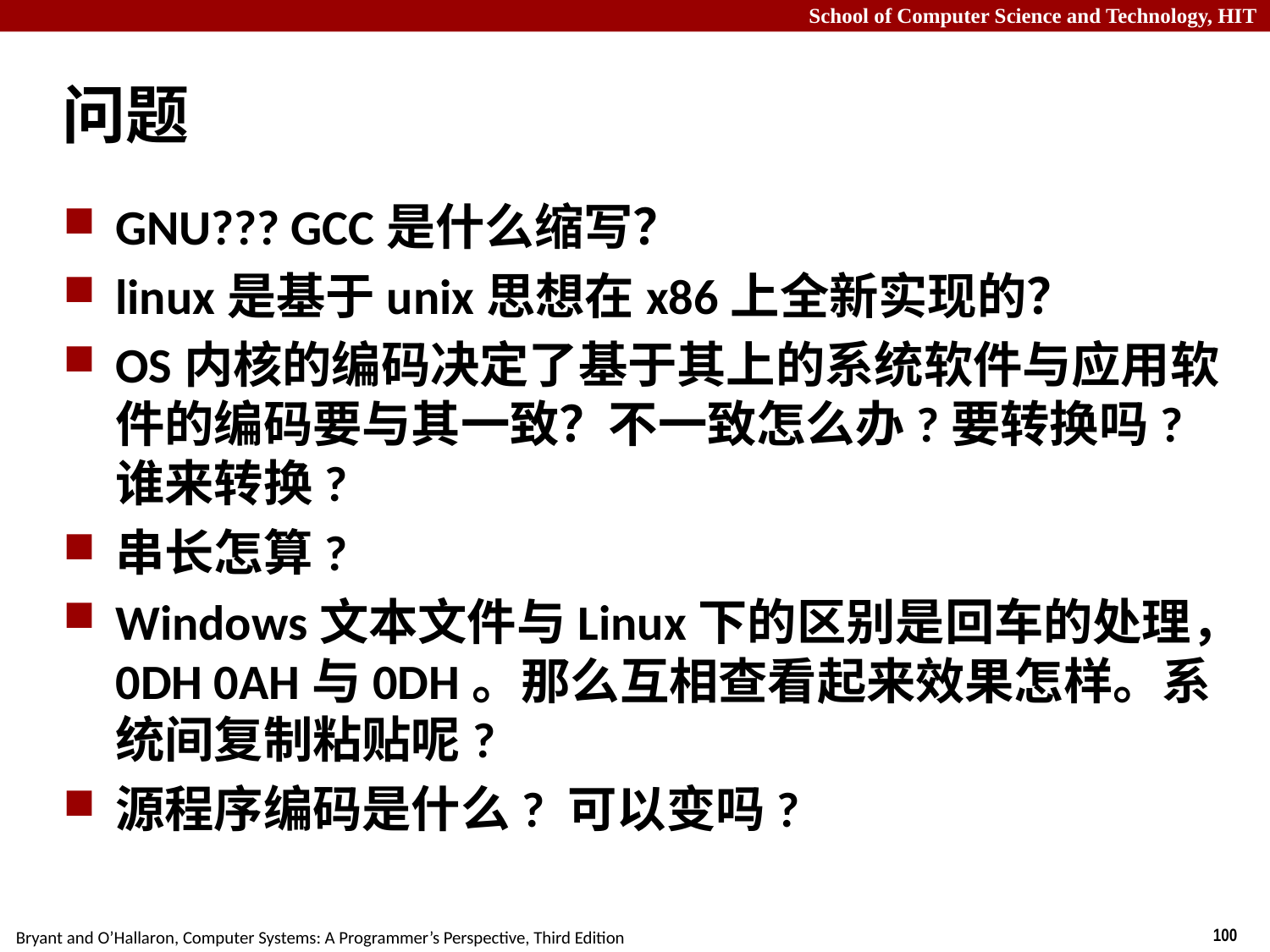

# 问题
GNU??? GCC是什么缩写？
linux是基于unix思想在x86上全新实现的？
OS内核的编码决定了基于其上的系统软件与应用软件的编码要与其一致？不一致怎么办?要转换吗?谁来转换?
串长怎算?
Windows文本文件与Linux下的区别是回车的处理，0DH 0AH与0DH。那么互相查看起来效果怎样。系统间复制粘贴呢?
源程序编码是什么? 可以变吗?